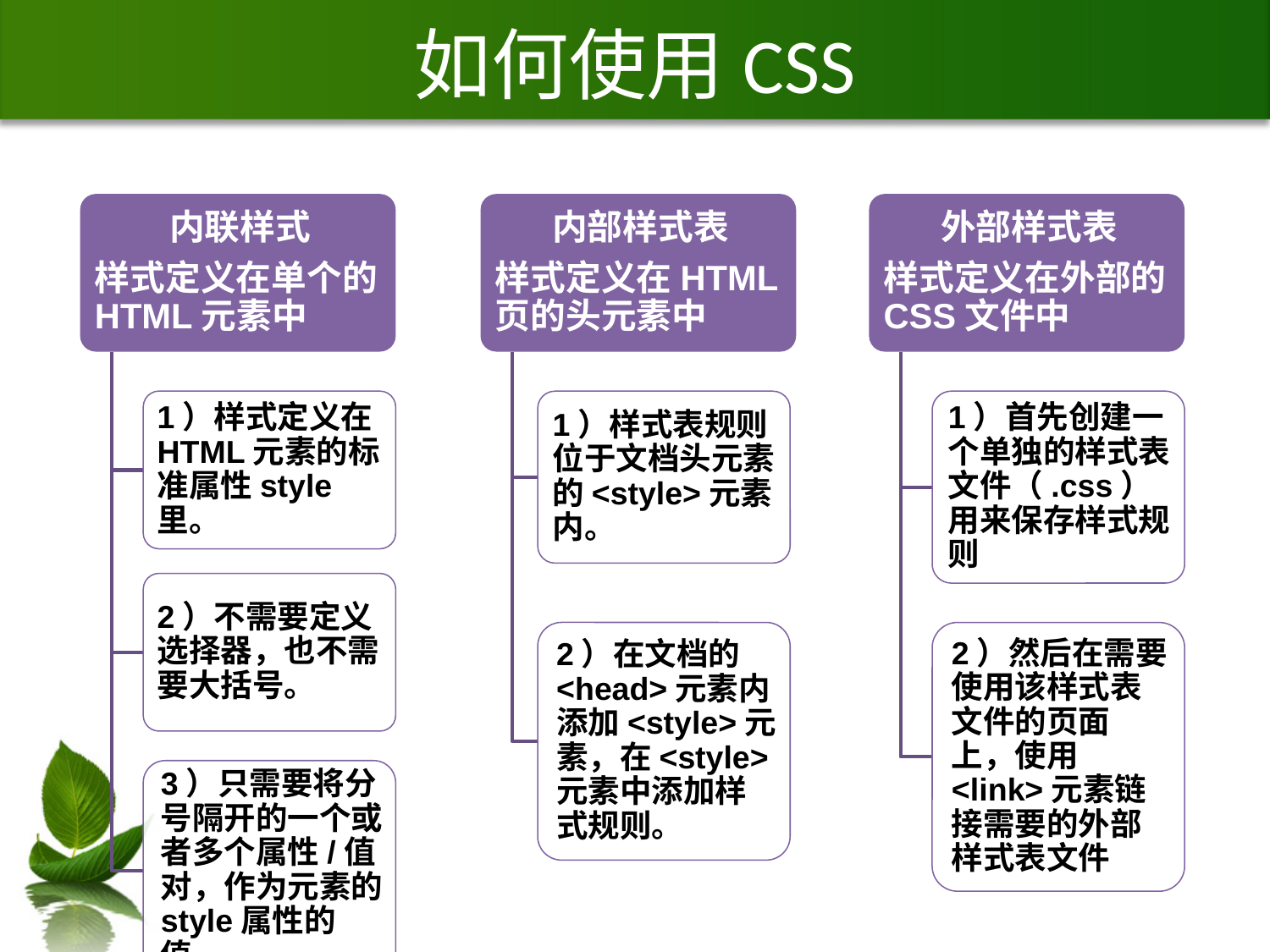

# 如何使用CSS
内联样式
样式定义在单个的HTML元素中
1）样式定义在HTML元素的标准属性style里。
2）不需要定义选择器，也不需要大括号。
3）只需要将分号隔开的一个或者多个属性/值对，作为元素的style属性的值。
内部样式表
样式定义在HTML页的头元素中
1）样式表规则位于文档头元素的<style>元素内。
2）在文档的<head>元素内添加<style>元素，在<style>元素中添加样式规则。
外部样式表
样式定义在外部的CSS文件中
1）首先创建一个单独的样式表文件（.css）用来保存样式规则
2）然后在需要使用该样式表文件的页面上，使用<link>元素链接需要的外部样式表文件